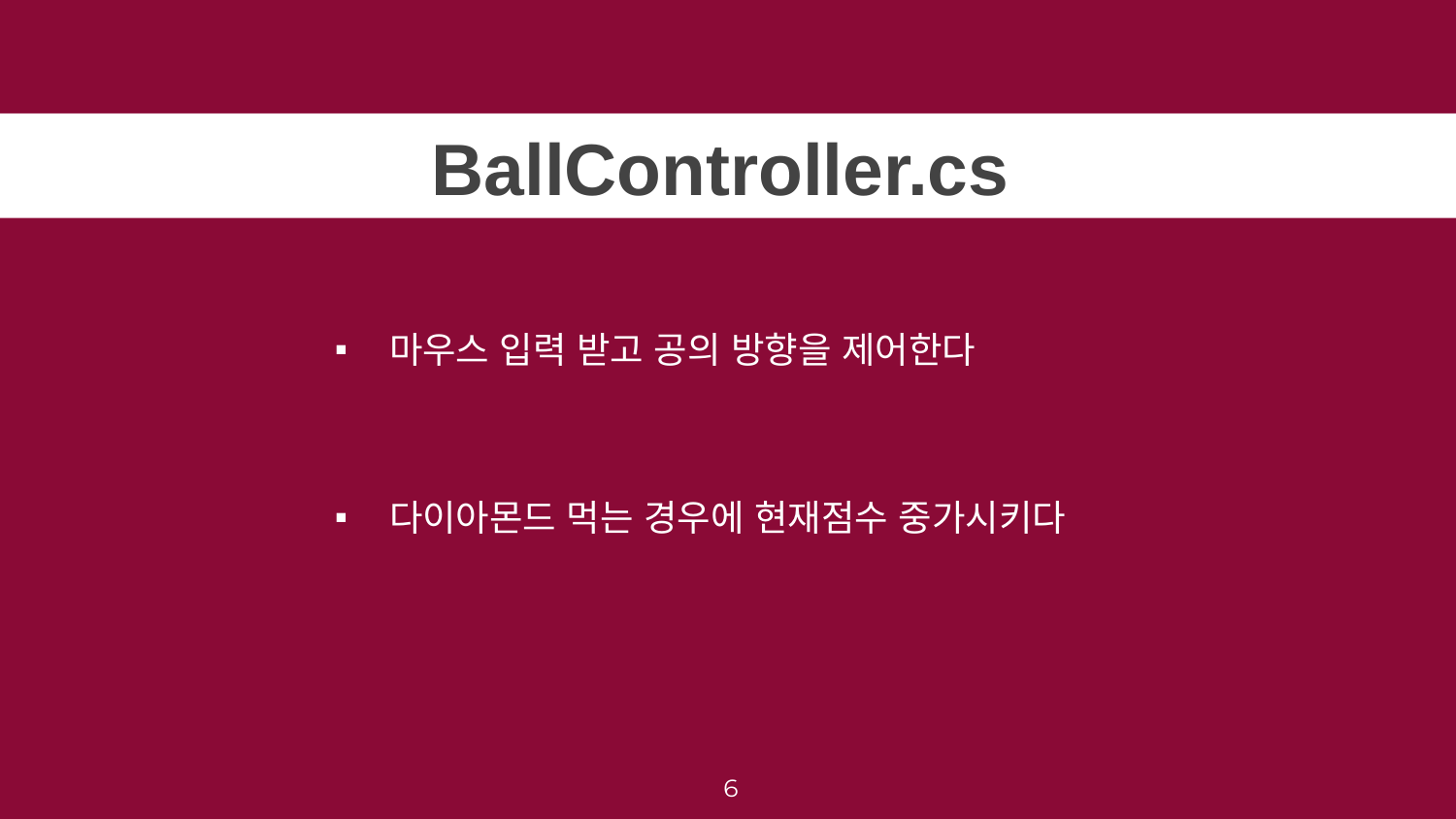

BallController.cs

마우스 입력 받고 공의 방향을 제어한다

다이아몬드 먹는 경우에 현재점수 중가시키다
6